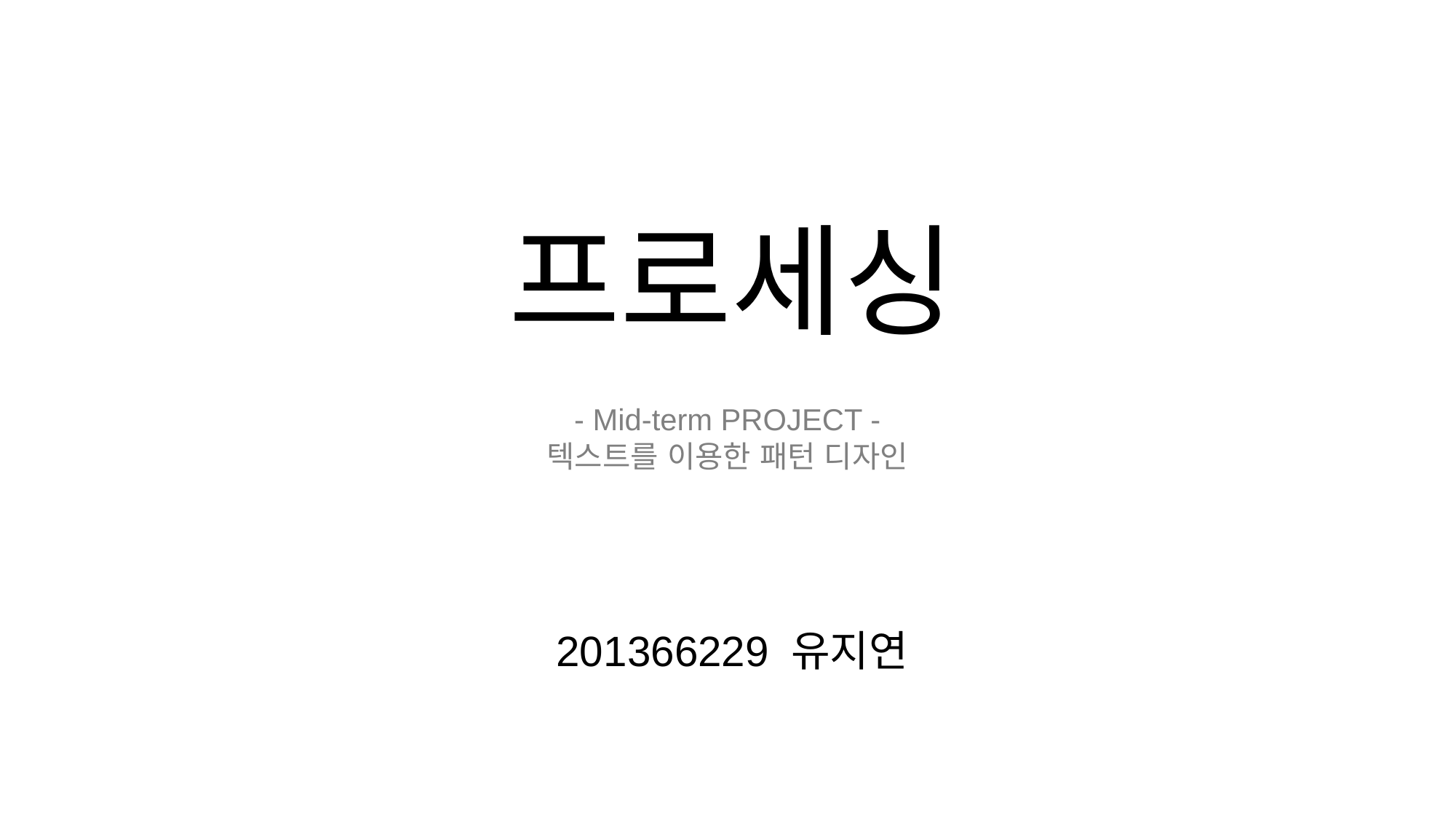

# 프로세싱
- Mid-term PROJECT -
텍스트를 이용한 패턴 디자인
201366229 유지연